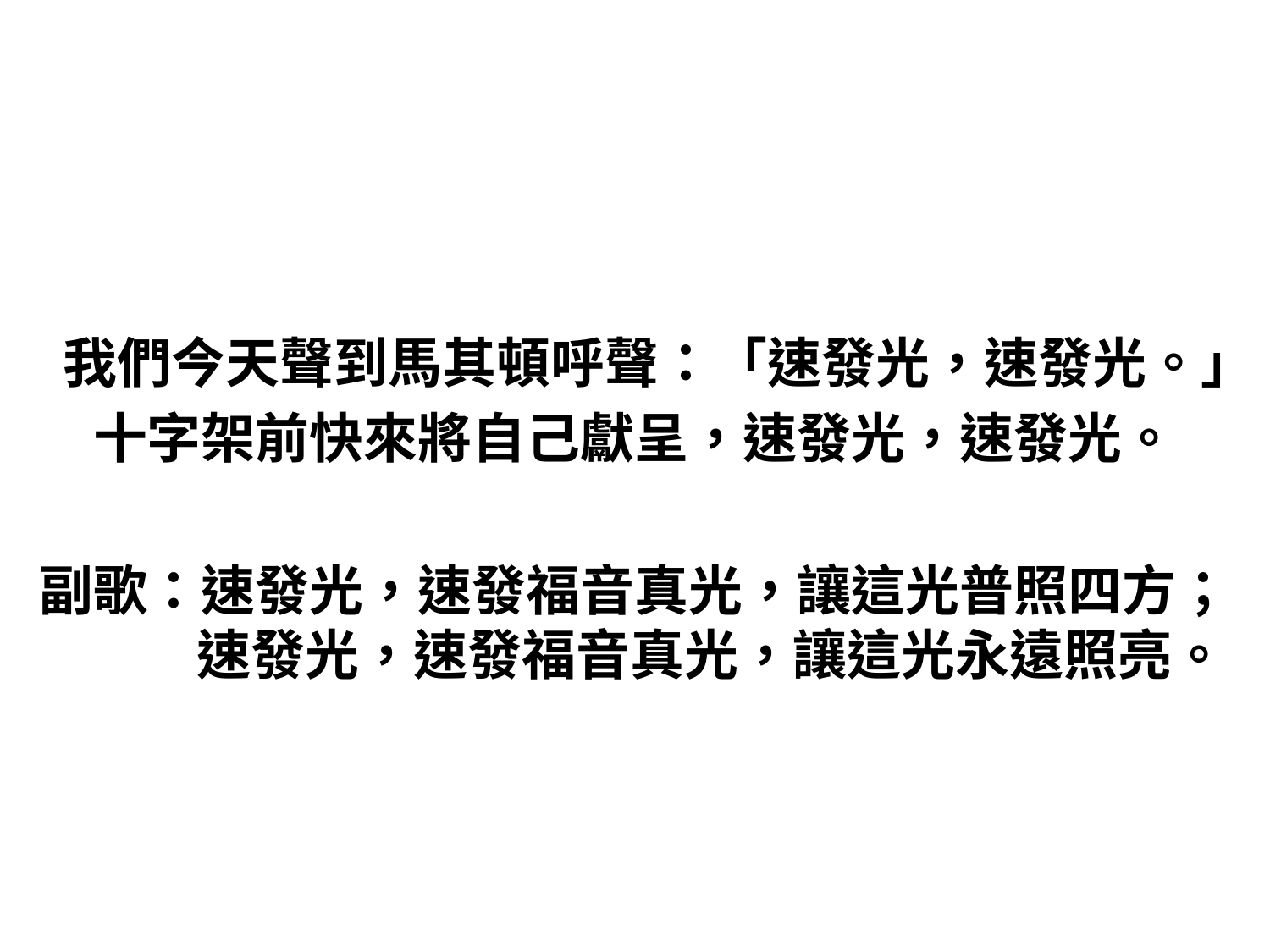

#
   我們今天聲到馬其頓呼聲：「速發光，速發光。」
十字架前快來將自己獻呈，速發光，速發光。

副歌：速發光，速發福音真光，讓這光普照四方；
　　速發光，速發福音真光，讓這光永遠照亮。